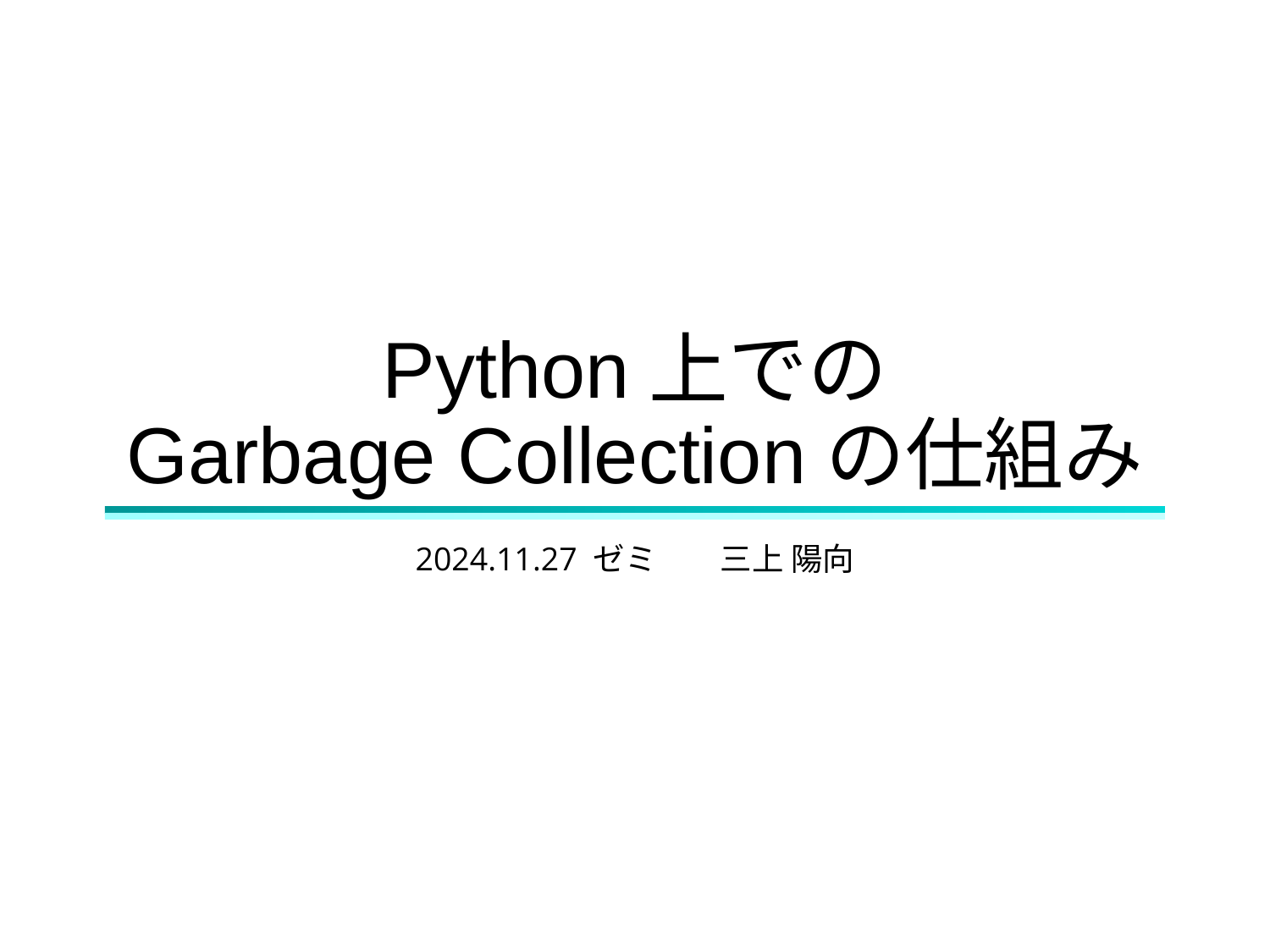

# Python上での Garbage Collectionの仕組み
2024.11.27 ゼミ　　三上 陽向